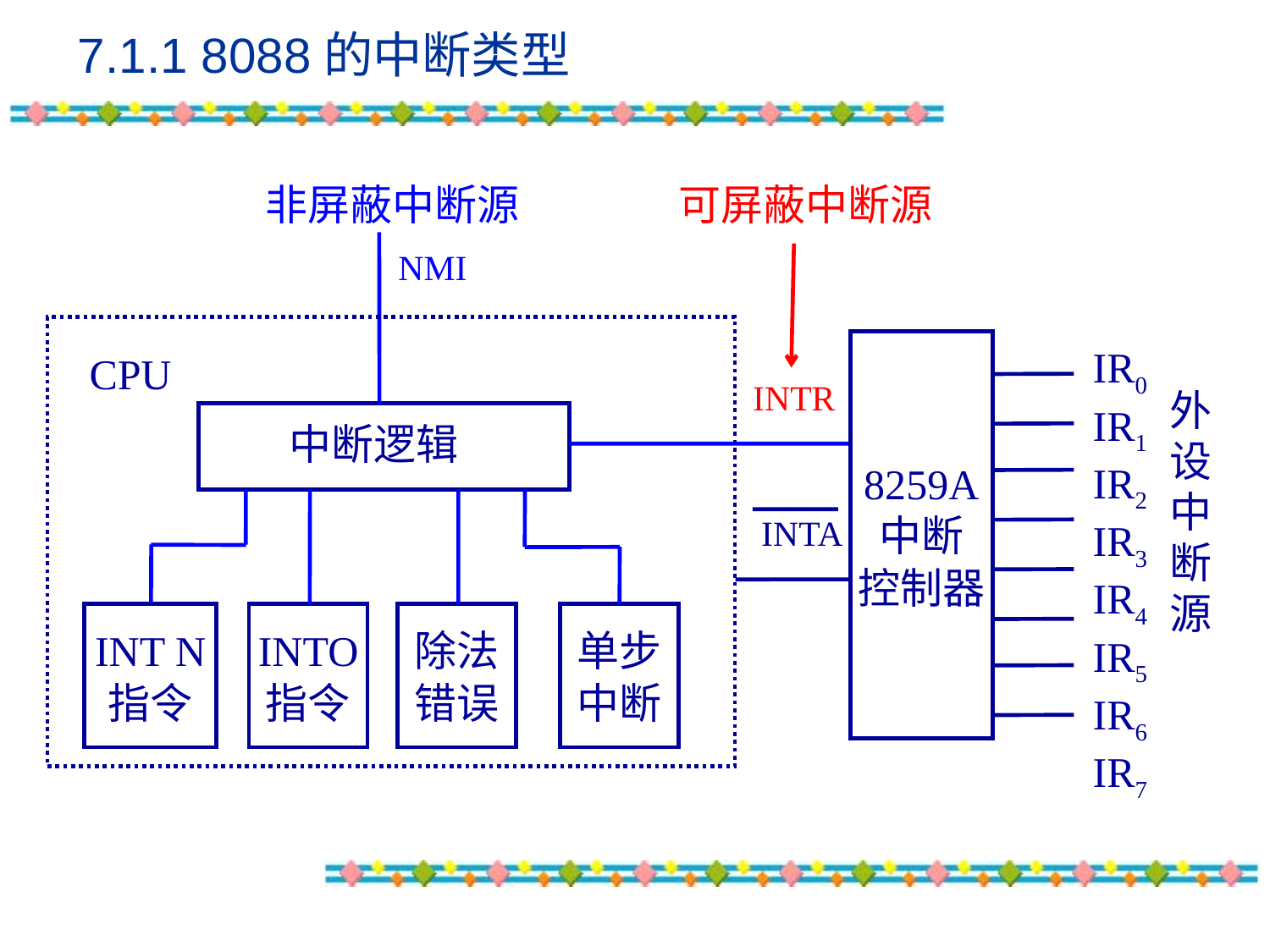

# 7.1.1 8088的中断类型
非屏蔽中断源
可屏蔽中断源

NMI

8259A
中断
控制器
IR0
IR1
IR2
IR3
IR4
IR5
IR6
IR7
CPU

INTR
外
设
中
断
源

INTA

INT N
指令
INTO
指令
除法
错误
单步
中断
中断逻辑